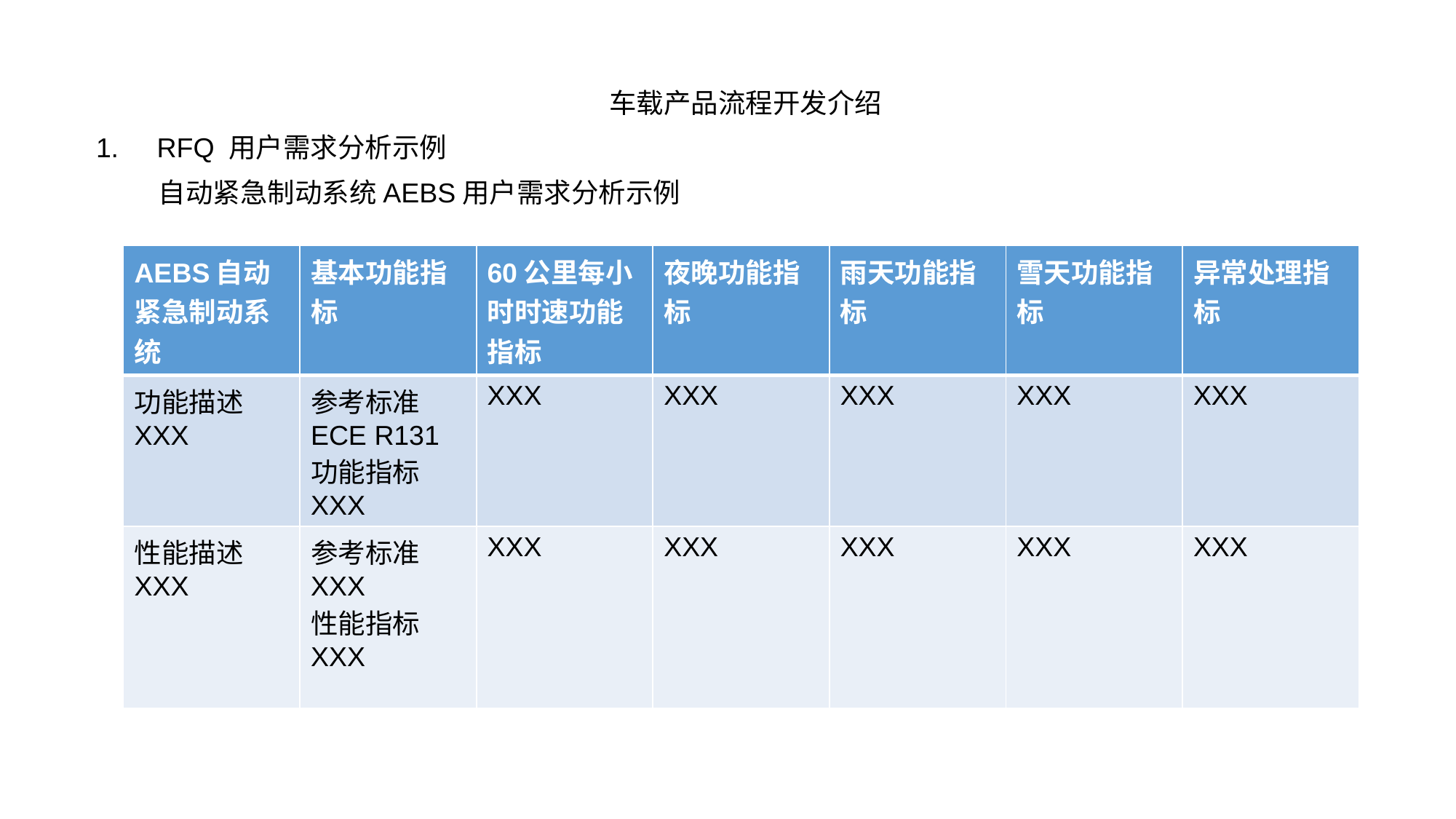

车载产品流程开发介绍
1.     RFQ 用户需求分析示例
         自动紧急制动系统AEBS用户需求分析示例

| AEBS自动紧急制动系统 | 基本功能指标 | 60公里每小时时速功能指标 | 夜晚功能指标 | 雨天功能指标 | 雪天功能指标 | 异常处理指标 |
| --- | --- | --- | --- | --- | --- | --- |
| 功能描述XXX | 参考标准ECE R131 功能指标XXX | XXX | XXX | XXX | XXX | XXX |
| 性能描述XXX | 参考标准XXX 性能指标XXX | XXX | XXX | XXX | XXX | XXX |